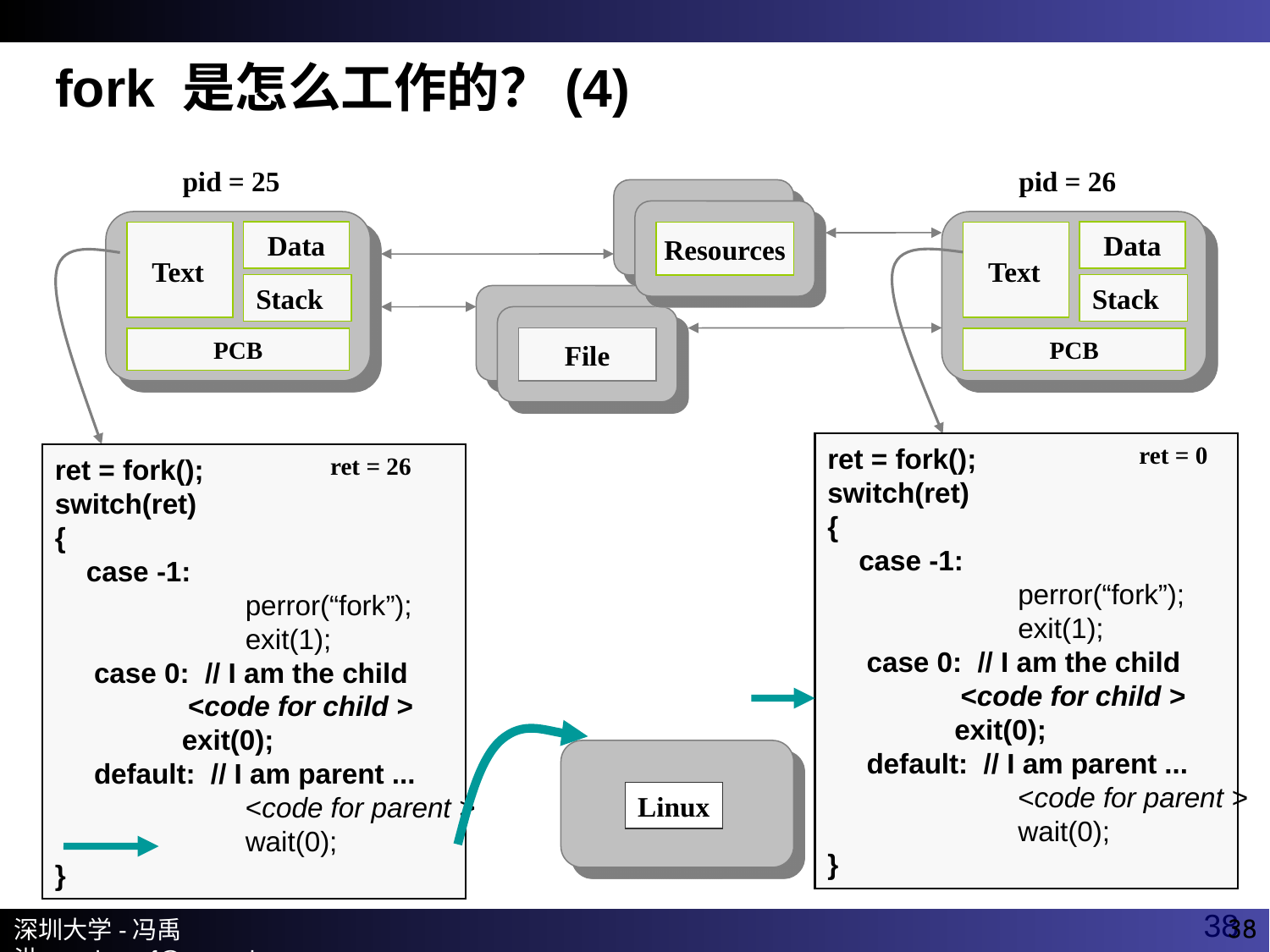

# fork 是怎么工作的？(4)
pid = 25
pid = 26

Data
Data

Resources

Text
Text

Stack
Stack

File

PCB
PCB
ret = 0
ret = fork();
switch(ret)
{
    case -1:
    	perror(“fork”);
	exit(1);
     case 0:  // I am the child
                 <code for child >
	exit(0);
     default:  // I am parent ...
  	<code for parent >
 	wait(0);
}
ret = 26
ret = fork();
switch(ret)
{
    case -1:
    	perror(“fork”);
	exit(1);
     case 0:  // I am the child
                 <code for child >
	exit(0);
     default:  // I am parent ...
  	<code for parent >
 	wait(0);
}

Linux

38